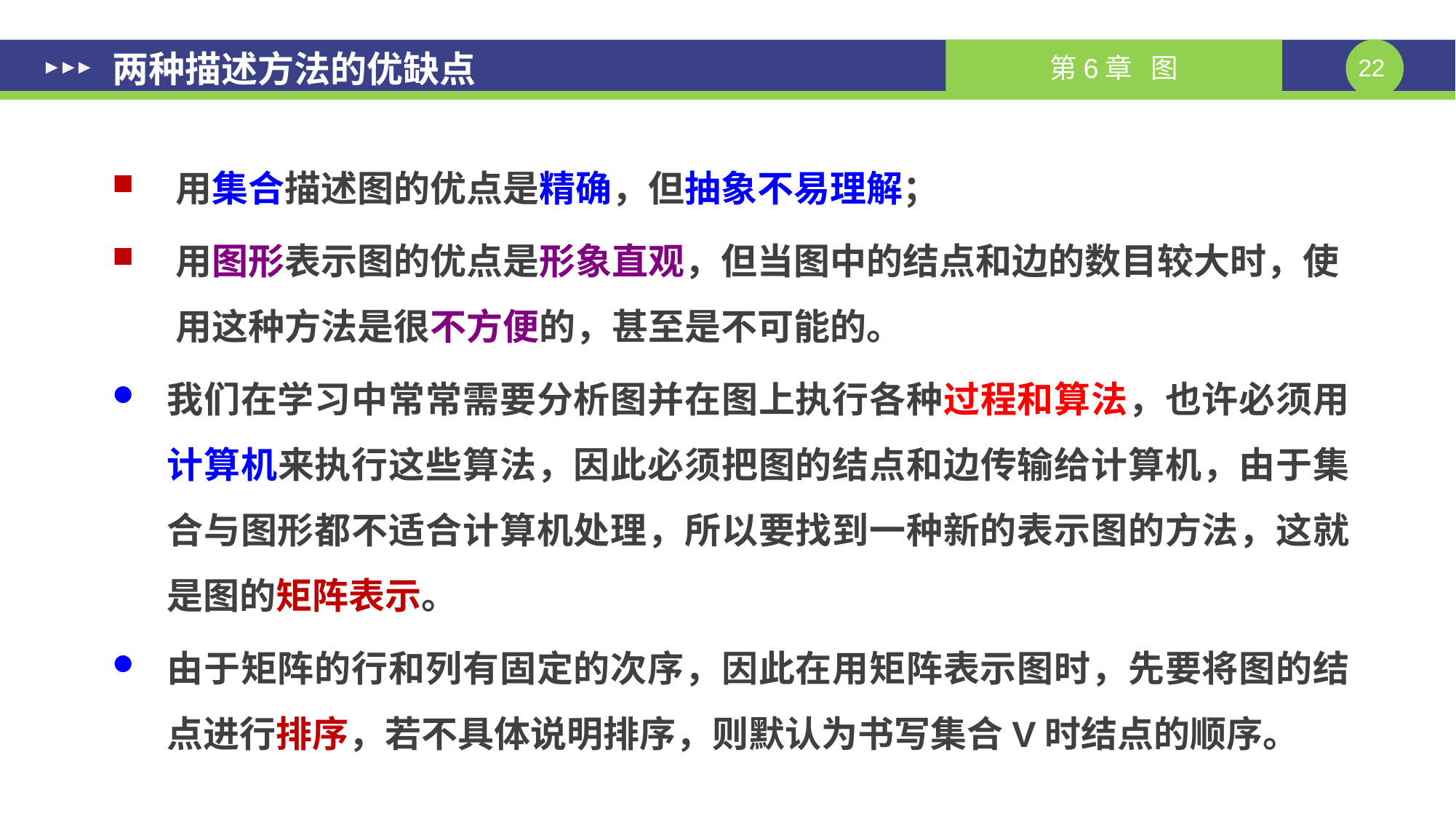

两种描述方法的优缺点
用集合描述图的优点是精确，但抽象不易理解；
用图形表示图的优点是形象直观，但当图中的结点和边的数目较大时，使用这种方法是很不方便的，甚至是不可能的。
我们在学习中常常需要分析图并在图上执行各种过程和算法，也许必须用计算机来执行这些算法，因此必须把图的结点和边传输给计算机，由于集合与图形都不适合计算机处理，所以要找到一种新的表示图的方法，这就是图的矩阵表示。
由于矩阵的行和列有固定的次序，因此在用矩阵表示图时，先要将图的结点进行排序，若不具体说明排序，则默认为书写集合V时结点的顺序。